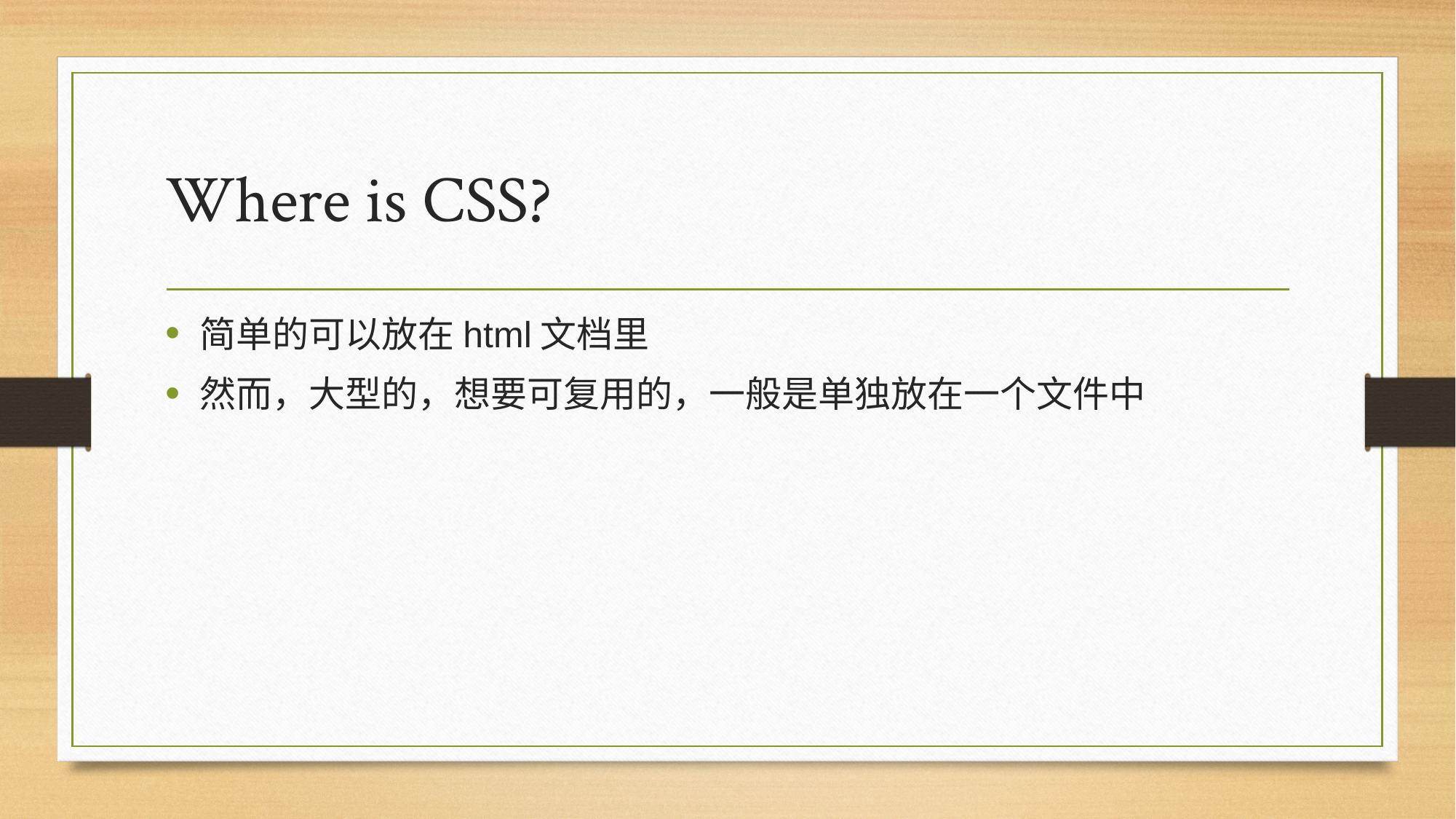

# Where is CSS?
简单的可以放在html文档里
然而，大型的，想要可复用的，一般是单独放在一个文件中